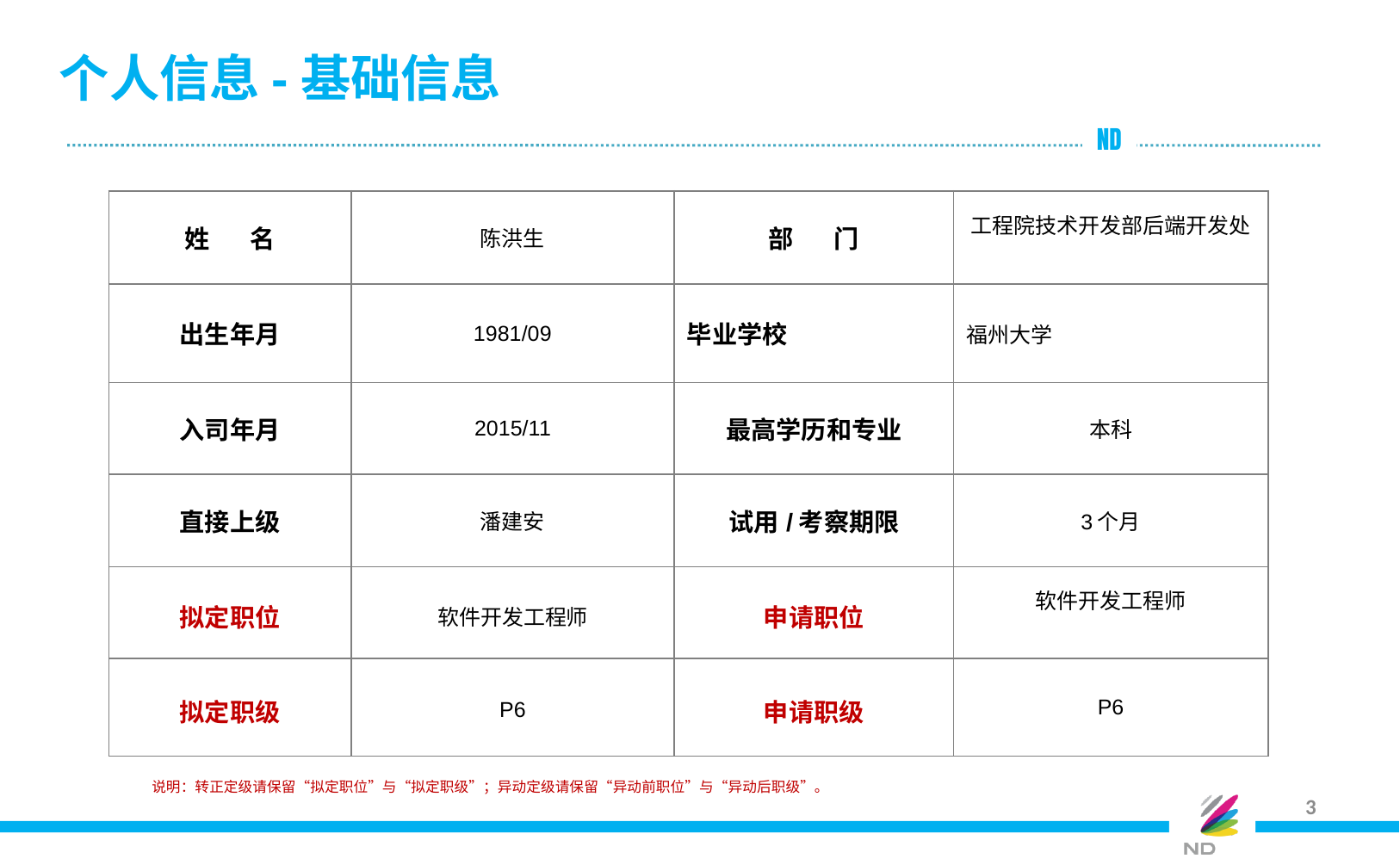

# 个人信息-基础信息
| 姓 名 | 陈洪生 | 部 门 | 工程院技术开发部后端开发处 |
| --- | --- | --- | --- |
| 出生年月 | 1981/09 | 毕业学校 | 福州大学 |
| 入司年月 | 2015/11 | 最高学历和专业 | 本科 |
| 直接上级 | 潘建安 | 试用/考察期限 | 3个月 |
| 拟定职位 | 软件开发工程师 | 申请职位 | 软件开发工程师 |
| 拟定职级 | P6 | 申请职级 | P6 |
说明：转正定级请保留“拟定职位”与“拟定职级”；异动定级请保留“异动前职位”与“异动后职级”。
3